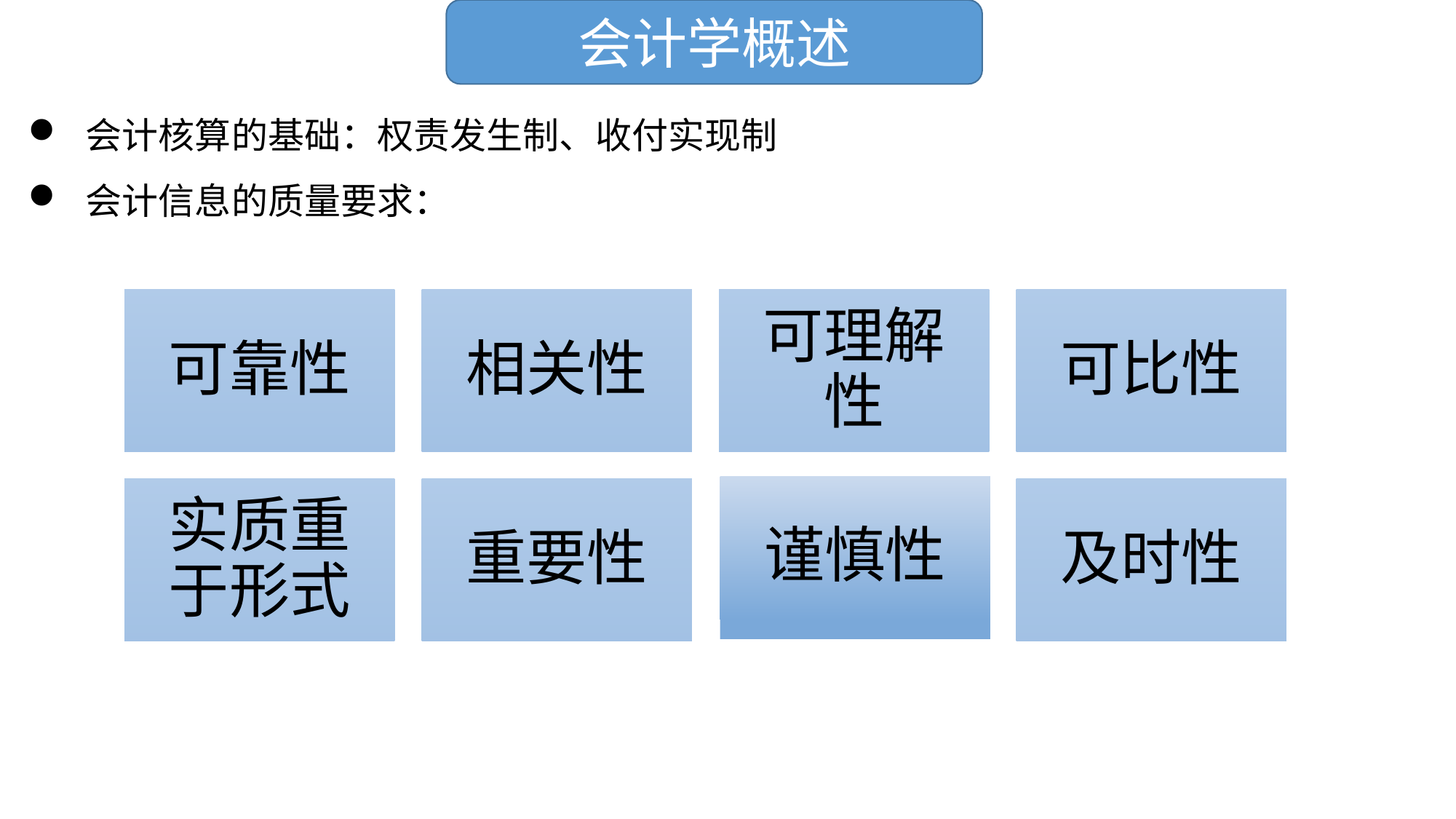

会计学概述
 会计核算的基础：权责发生制、收付实现制
 会计信息的质量要求：
可靠性
相关性
可理解性
可比性
实质重于形式
重要性
谨慎性
及时性